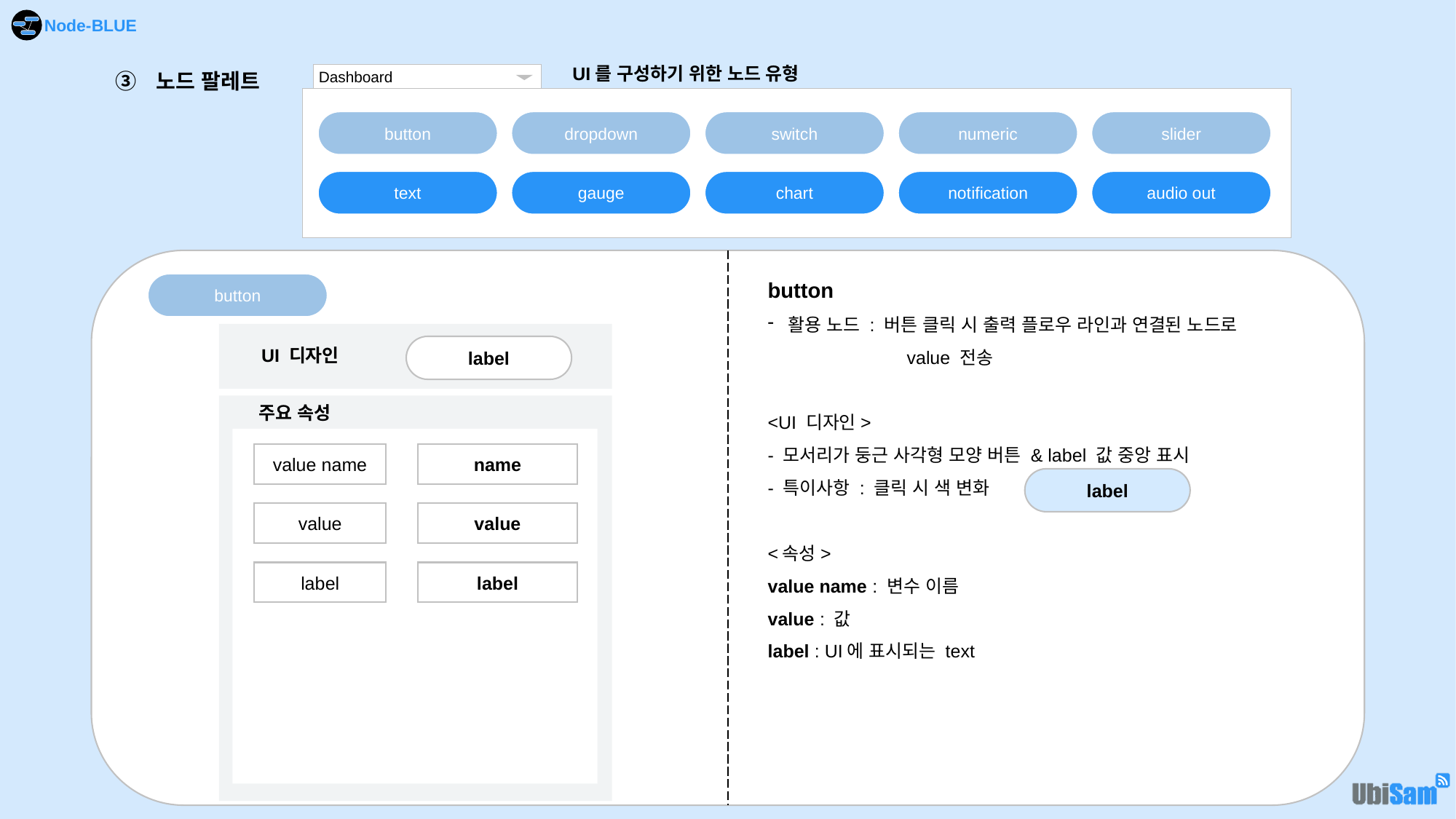

UI를 구성하기 위한 노드 유형
노드 팔레트
Dashboard

button
dropdown
switch
numeric
slider
text
gauge
chart
notification
audio out
button
활용 노드 : 버튼 클릭 시 출력 플로우 라인과 연결된 노드로
  	 value 전송

<UI 디자인>
- 모서리가 둥근 사각형 모양 버튼 & label 값 중앙 표시
- 특이사항 : 클릭 시 색 변화

<속성>
value name : 변수 이름
value : 값
label : UI에 표시되는 text

label
button

UI 디자인

주요 속성

label
name
value name
value
value
label
label